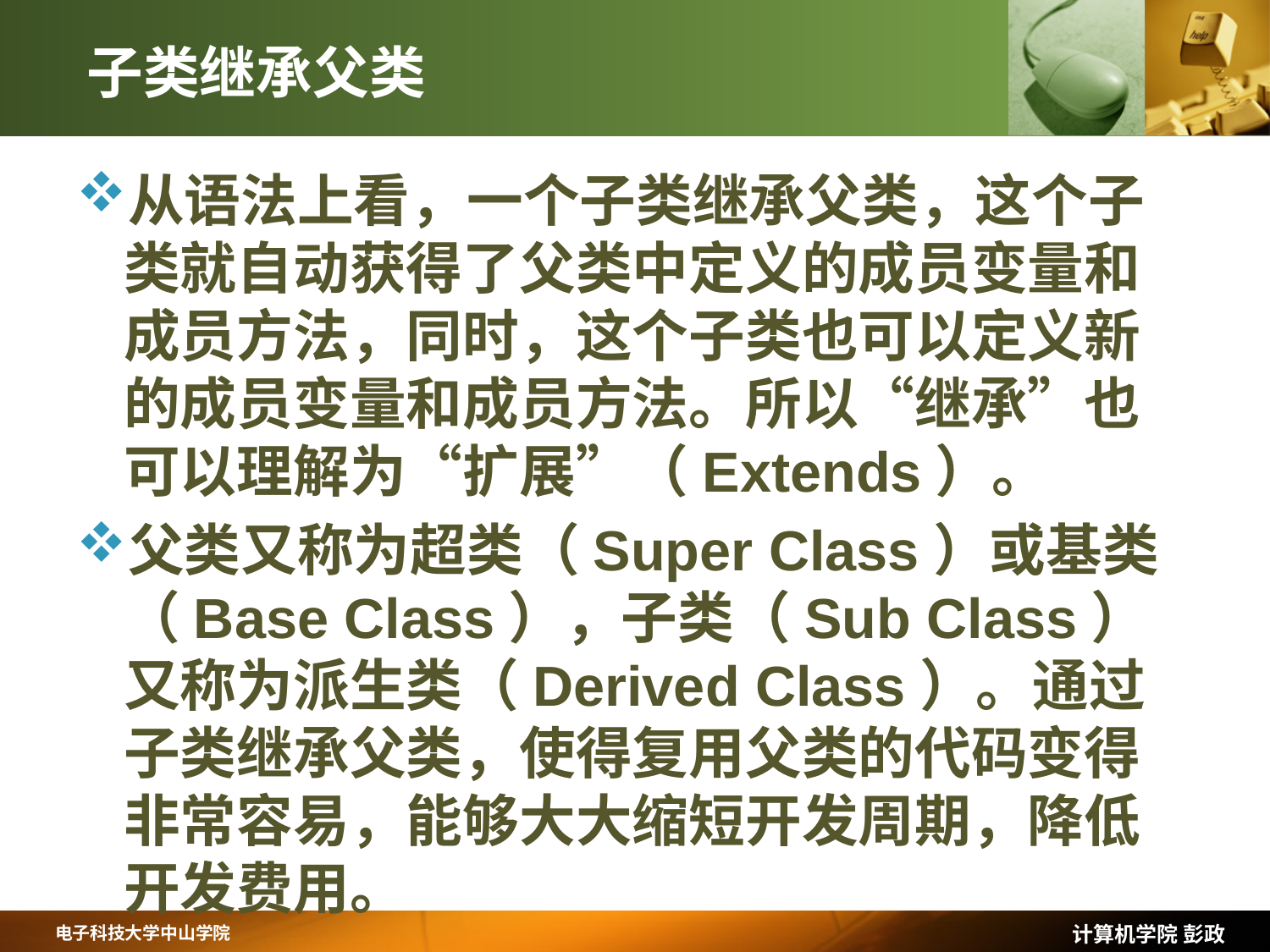

# 子类继承父类
从语法上看，一个子类继承父类，这个子类就自动获得了父类中定义的成员变量和成员方法，同时，这个子类也可以定义新的成员变量和成员方法。所以“继承”也可以理解为“扩展”（Extends）。
父类又称为超类（Super Class）或基类（Base Class），子类（Sub Class）又称为派生类（Derived Class）。通过子类继承父类，使得复用父类的代码变得非常容易，能够大大缩短开发周期，降低开发费用。
计算机学院 彭政
电子科技大学中山学院